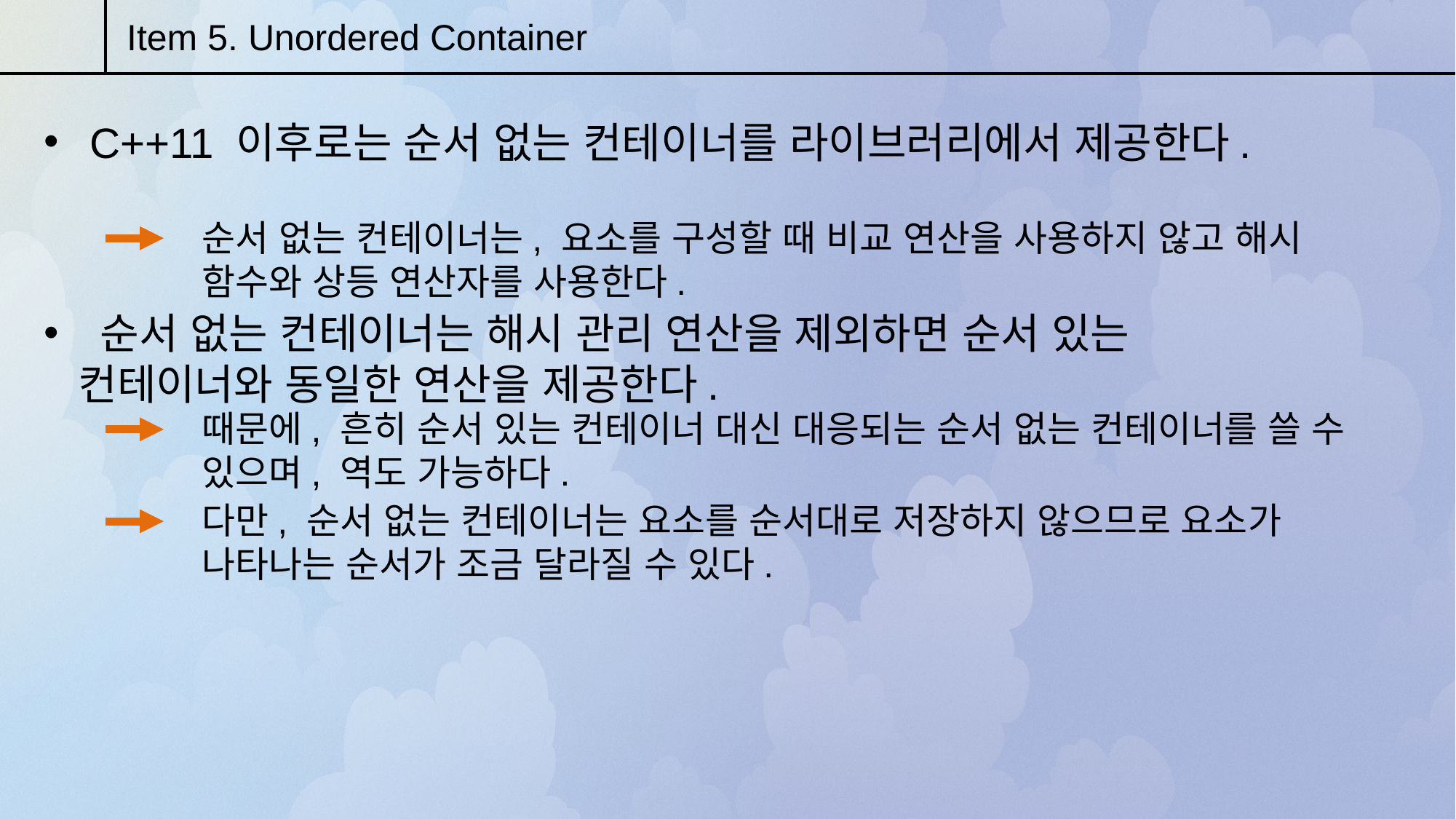

Item 5. Unordered Container
 C++11 이후로는 순서 없는 컨테이너를 라이브러리에서 제공한다.
순서 없는 컨테이너는, 요소를 구성할 때 비교 연산을 사용하지 않고 해시 함수와 상등 연산자를 사용한다.
 순서 없는 컨테이너는 해시 관리 연산을 제외하면 순서 있는 컨테이너와 동일한 연산을 제공한다.
때문에, 흔히 순서 있는 컨테이너 대신 대응되는 순서 없는 컨테이너를 쓸 수 있으며, 역도 가능하다.
다만, 순서 없는 컨테이너는 요소를 순서대로 저장하지 않으므로 요소가 나타나는 순서가 조금 달라질 수 있다.